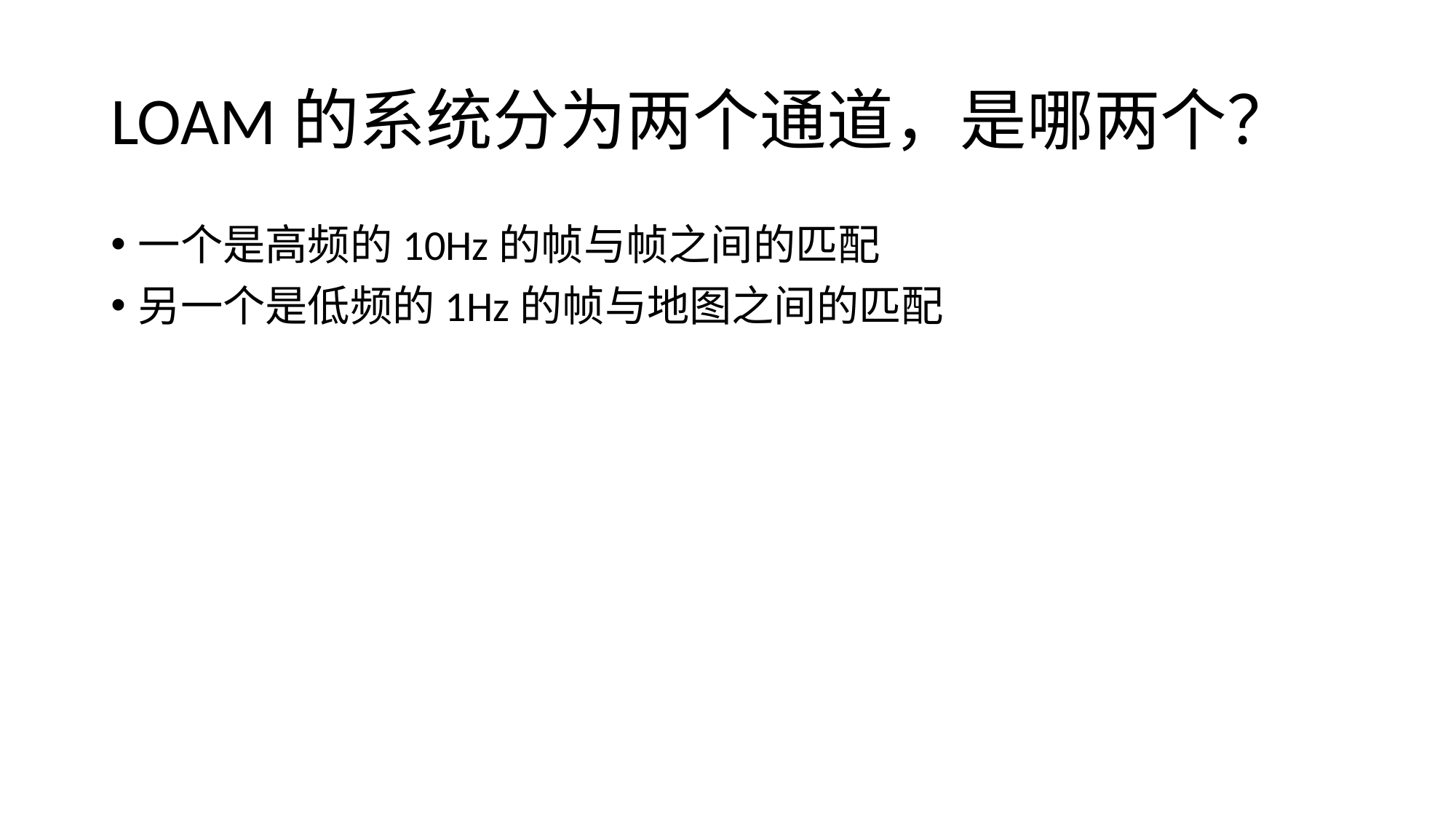

# LOAM的系统分为两个通道，是哪两个？
一个是高频的10Hz的帧与帧之间的匹配
另一个是低频的1Hz的帧与地图之间的匹配